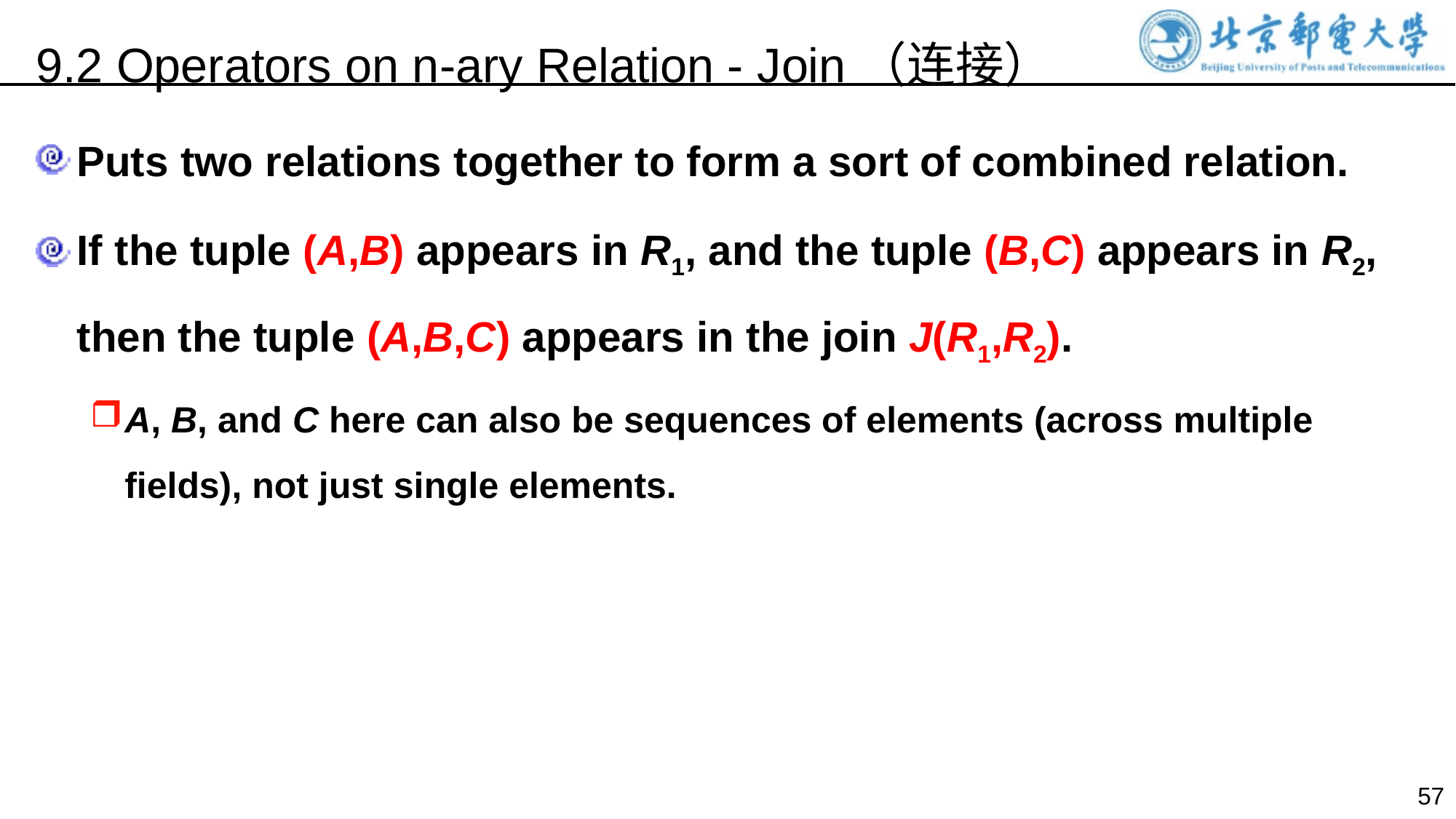

9.2 Operators on n-ary Relation - Join（连接）
Puts two relations together to form a sort of combined relation.
If the tuple (A,B) appears in R1, and the tuple (B,C) appears in R2, then the tuple (A,B,C) appears in the join J(R1,R2).
A, B, and C here can also be sequences of elements (across multiple fields), not just single elements.